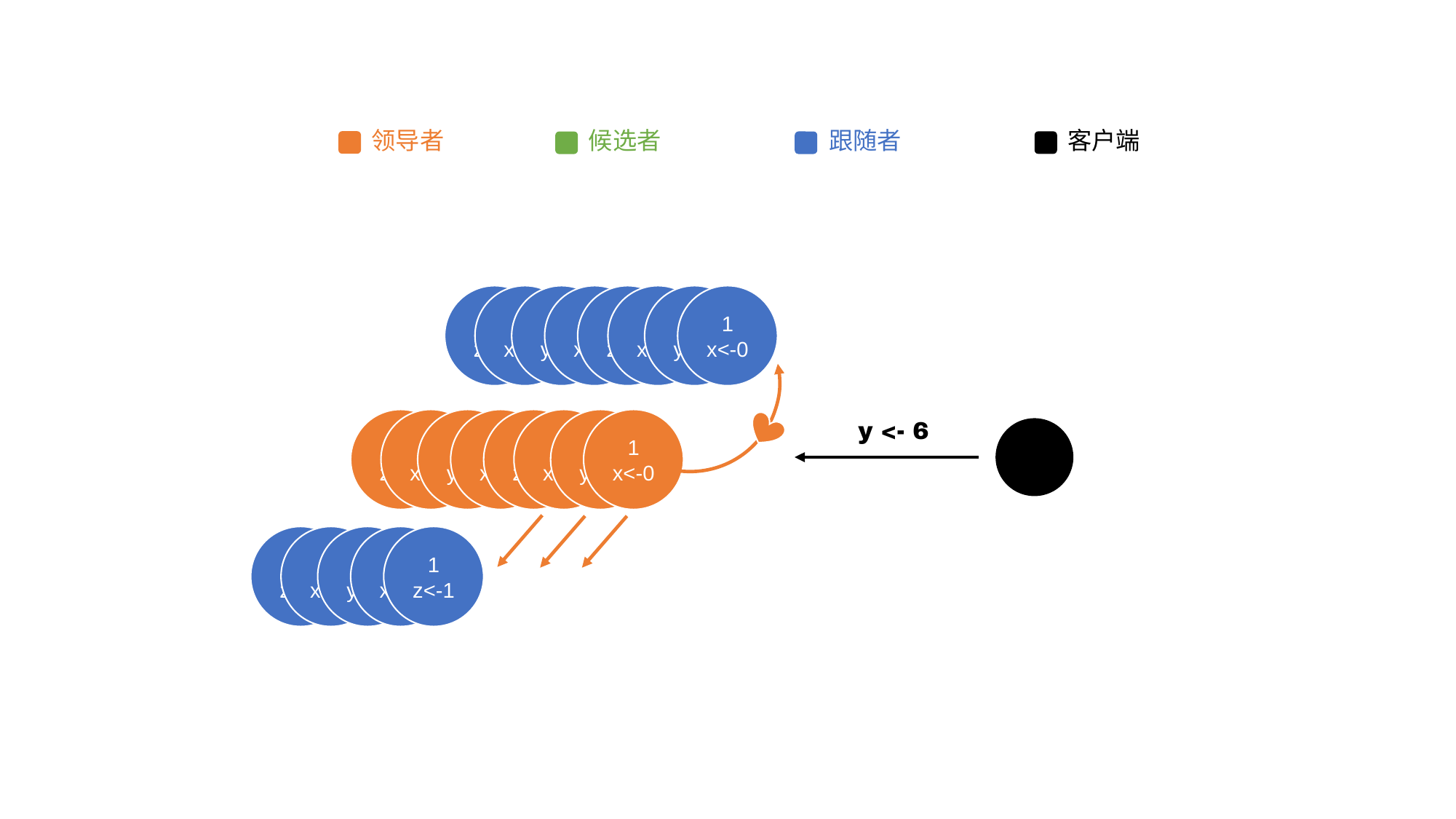

领导者

候选者

跟随者

客户端

1
x<-0
1
y<-0
1
x<-1
1
x<-0
1
z<-1
1
y<-0
1
x<-1
1
z<-1

1
x<-0
1
y<-0
1
x<-1
1
x<-0
1
z<-1
1
y<-0
1
x<-1
1
z<-1
y <- 6

1
x<-0
1
z<-1
1
y<-0
1
x<-1
1
z<-1